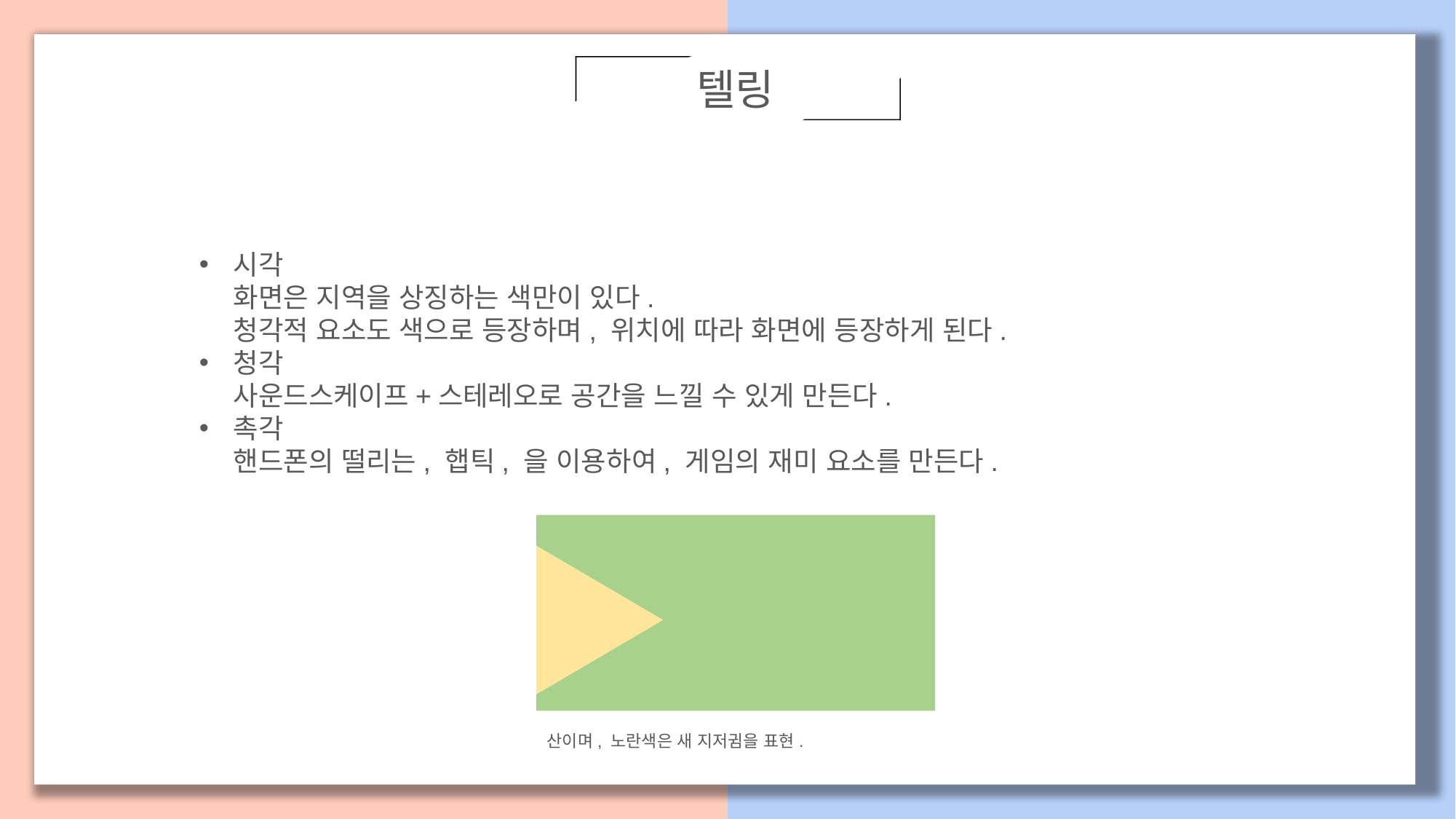

텔링

시각
화면은 지역을 상징하는 색만이 있다.
청각적 요소도 색으로 등장하며, 위치에 따라 화면에 등장하게 된다.
청각
사운드스케이프+스테레오로 공간을 느낄 수 있게 만든다.
촉각
핸드폰의 떨리는, 햅틱, 을 이용하여, 게임의 재미 요소를 만든다.

산이며, 노란색은 새 지저귐을 표현.